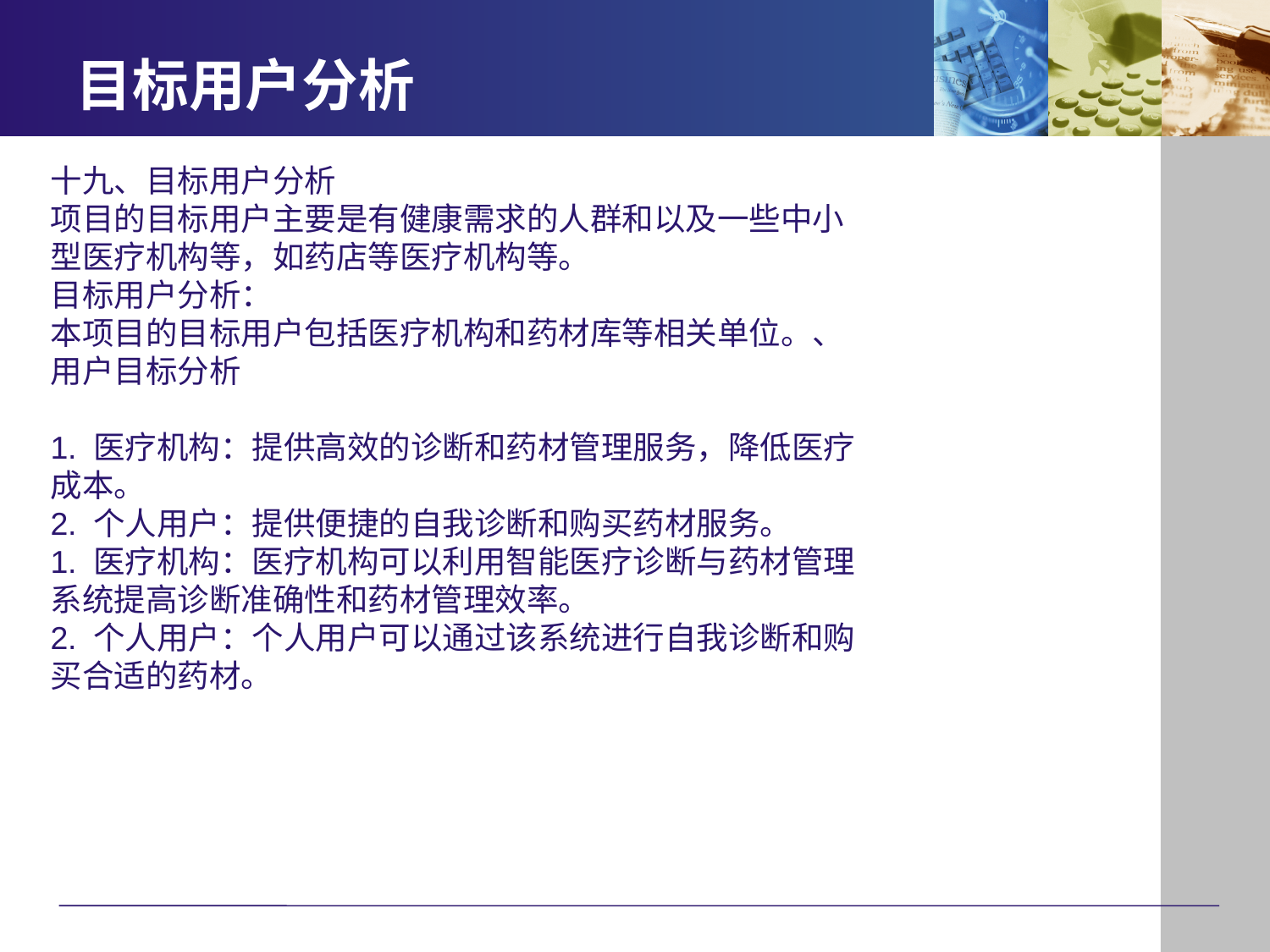

# 目标用户分析
十九、目标用户分析
项目的目标用户主要是有健康需求的人群和以及一些中小型医疗机构等，如药店等医疗机构等。
目标用户分析：
本项目的目标用户包括医疗机构和药材库等相关单位。、用户目标分析

1. 医疗机构：提供高效的诊断和药材管理服务，降低医疗成本。
2. 个人用户：提供便捷的自我诊断和购买药材服务。
1. 医疗机构：医疗机构可以利用智能医疗诊断与药材管理系统提高诊断准确性和药材管理效率。
2. 个人用户：个人用户可以通过该系统进行自我诊断和购买合适的药材。